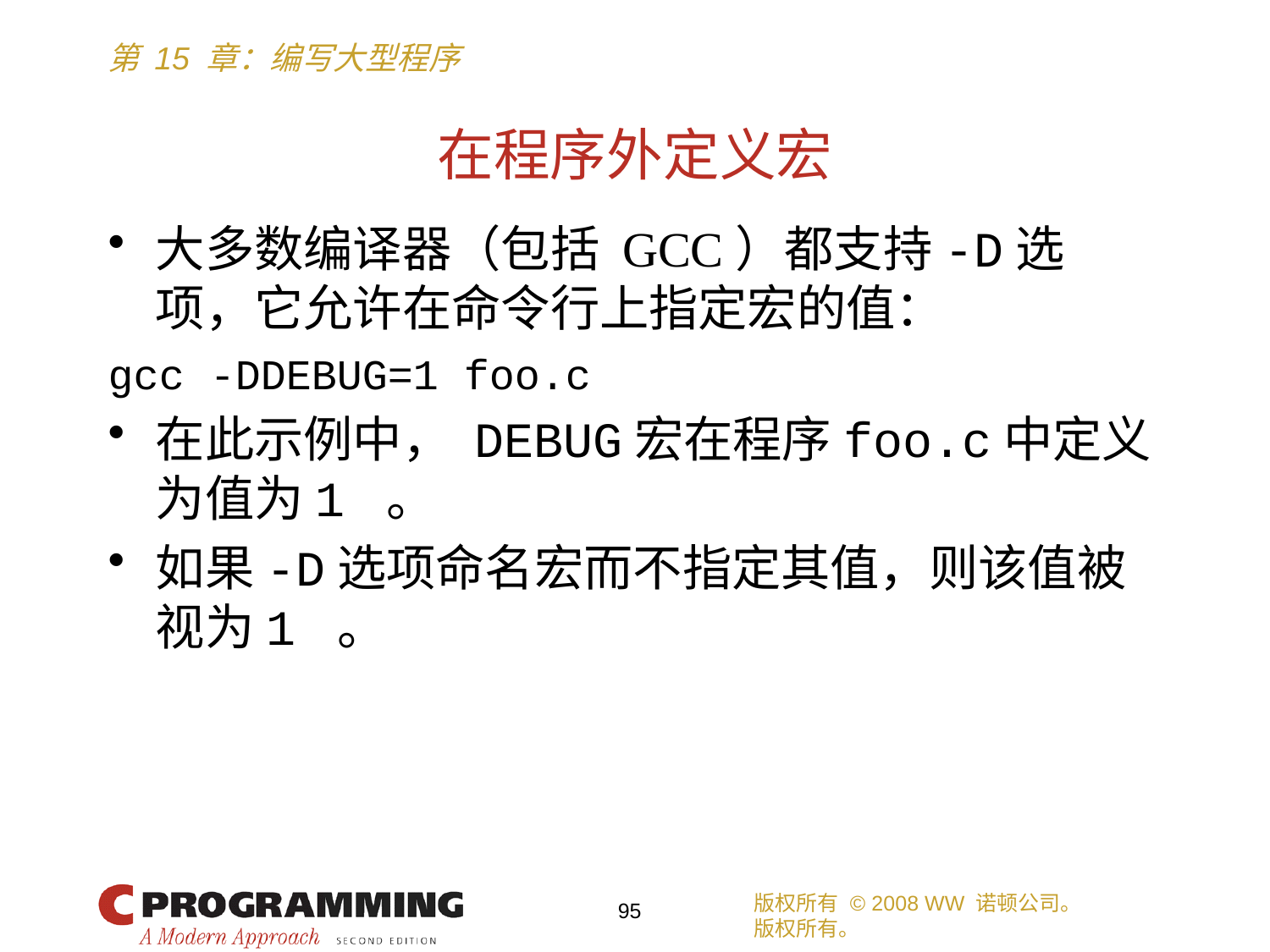

# 在程序外定义宏
大多数编译器（包括 GCC）都支持-D选项，它允许在命令行上指定宏的值：
gcc -DDEBUG=1 foo.c
在此示例中， DEBUG宏在程序foo.c中定义为值为1 。
如果-D选项命名宏而不指定其值，则该值被视为1 。
版权所有 © 2008 WW 诺顿公司。
版权所有。
95